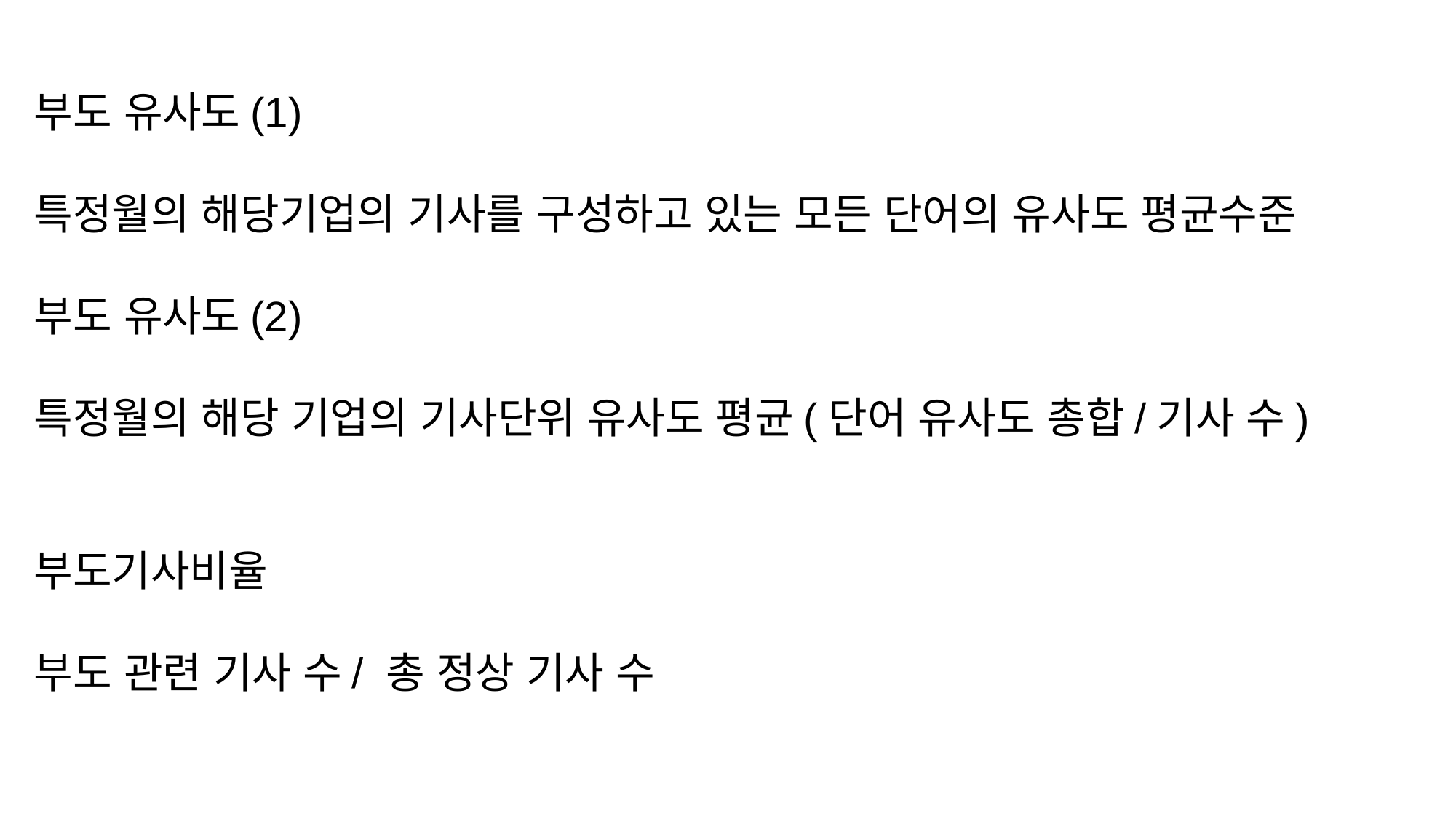

부도 유사도(1)

특정월의 해당기업의 기사를 구성하고 있는 모든 단어의 유사도 평균수준

부도 유사도(2)

특정월의 해당 기업의 기사단위 유사도 평균(단어 유사도 총합/기사 수)

부도기사비율

부도 관련 기사 수/ 총 정상 기사 수